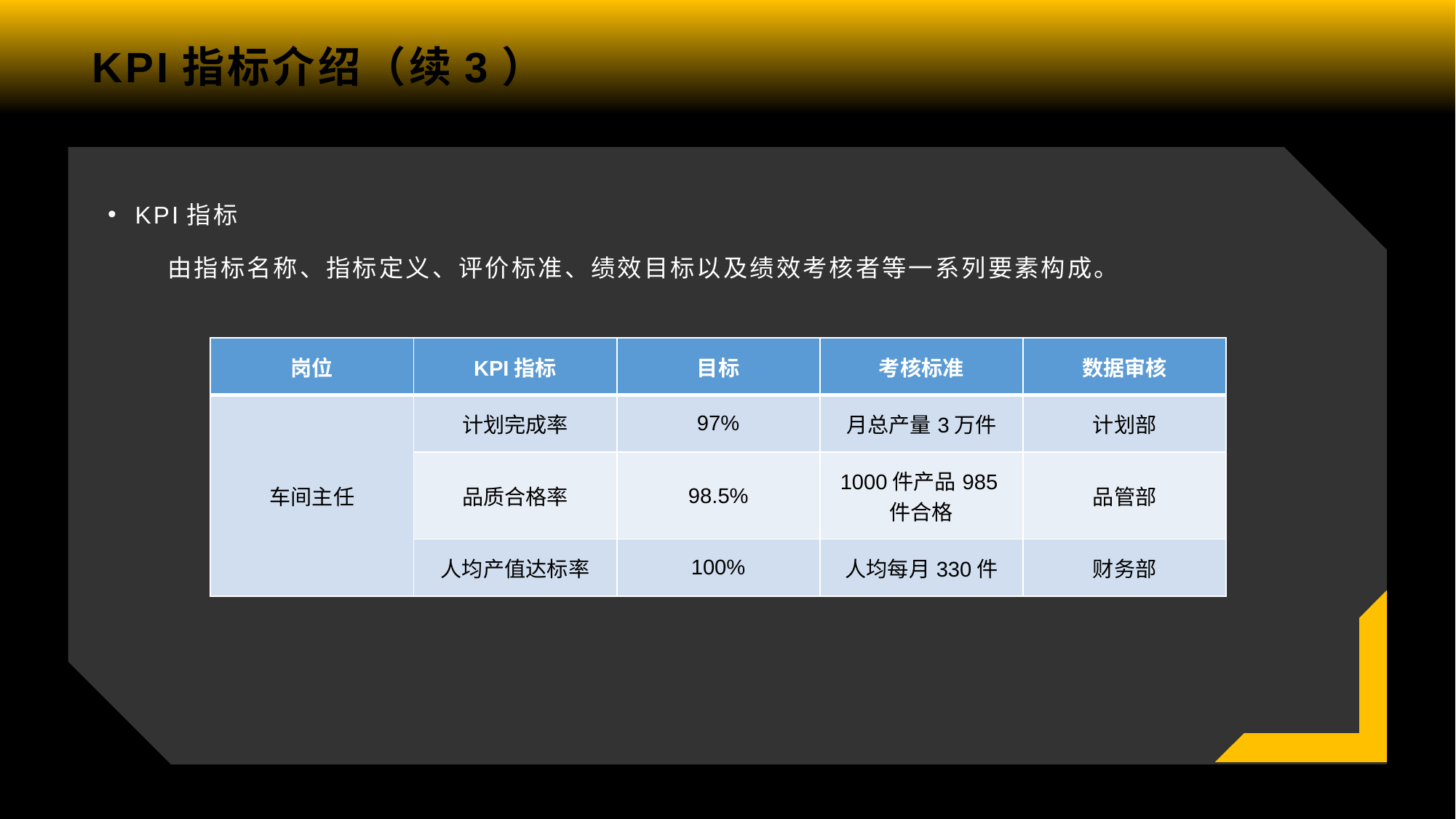

# KPI指标介绍（续3）

KPI指标
       由指标名称、指标定义、评价标准、绩效目标以及绩效考核者等一系列要素构成。

| 岗位 | KPI指标 | 目标 | 考核标准 | 数据审核 |
| --- | --- | --- | --- | --- |
| 车间主任 | 计划完成率 | 97% | 月总产量3万件 | 计划部 |
|  | 品质合格率 | 98.5% | 1000件产品985件合格 | 品管部 |
|  | 人均产值达标率 | 100% | 人均每月330件 | 财务部 |